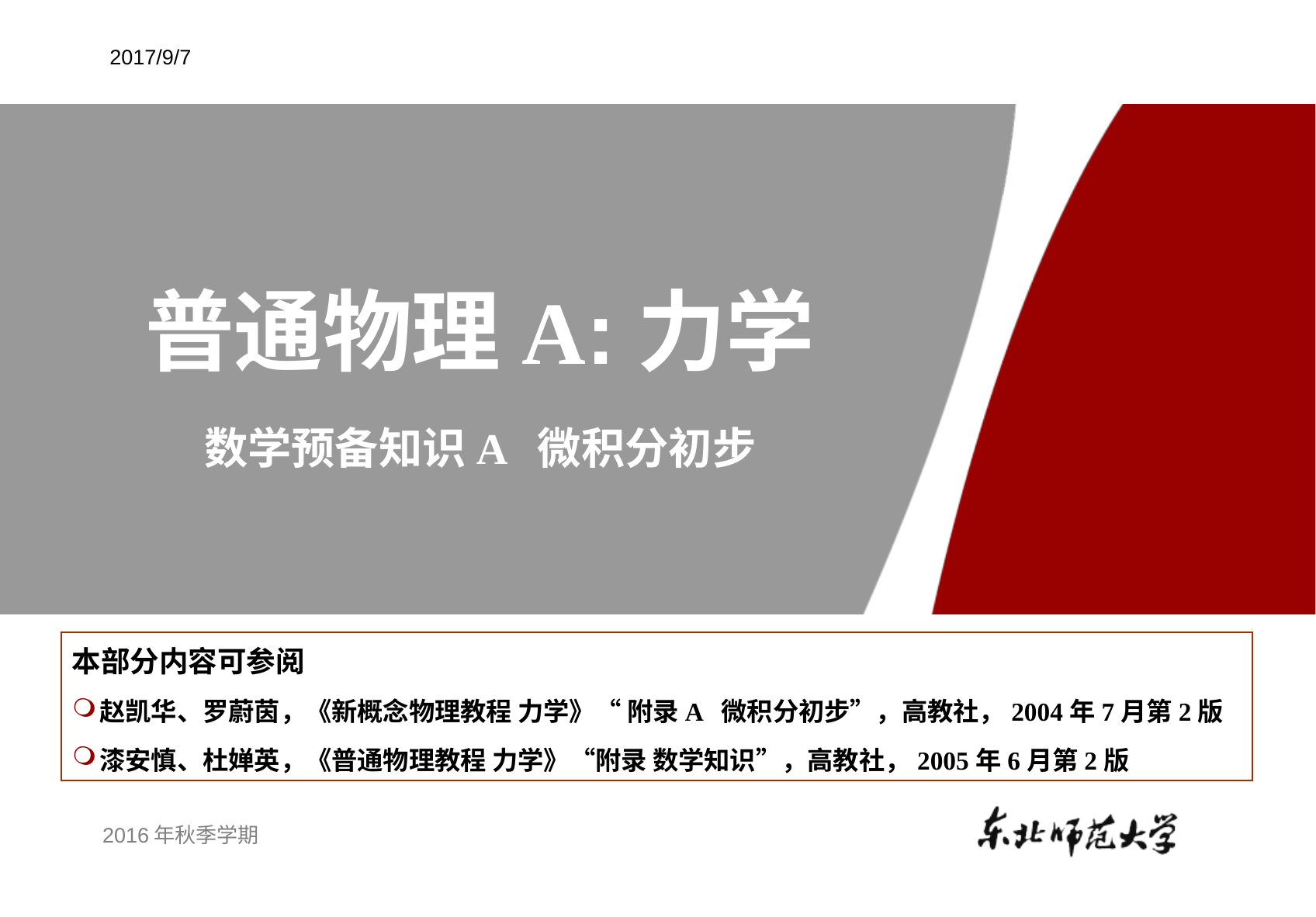

2017/9/7
# 普通物理A:力学
数学预备知识A  微积分初步
本部分内容可参阅
赵凯华、罗蔚茵，《新概念物理教程 力学》“ 附录A  微积分初步”，高教社，2004年7月第2版
漆安慎、杜婵英，《普通物理教程 力学》“附录 数学知识”，高教社，2005年6月第2版